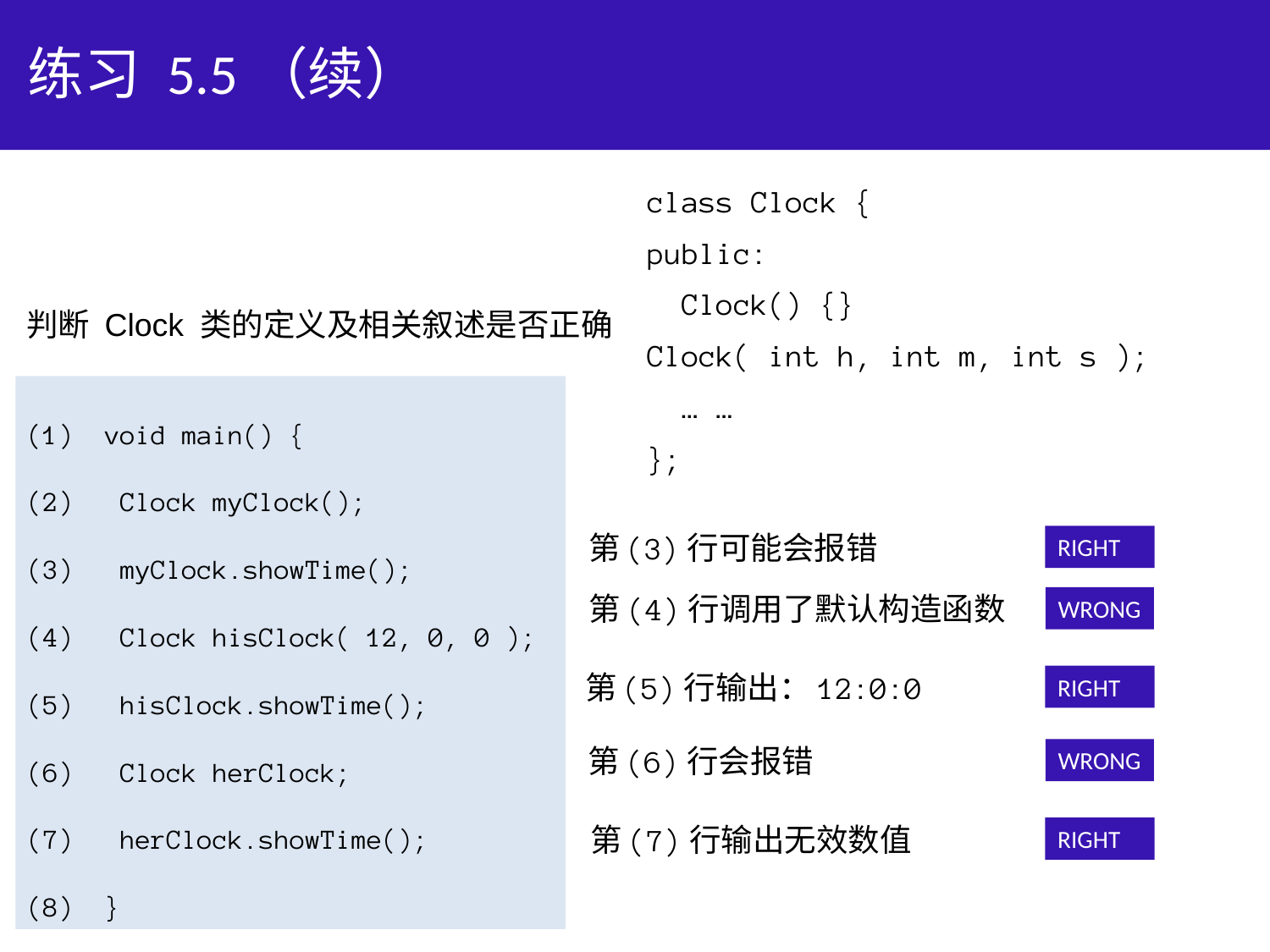

# 练习 5.5（续）
class Clock {
public:
  Clock() {}
Clock( int h, int m, int s );
  … …
};
判断 Clock 类的定义及相关叙述是否正确
(1)  void main() {
(2)   Clock myClock();
(3)   myClock.showTime();
(4)   Clock hisClock( 12, 0, 0 );
(5)   hisClock.showTime();
(6)   Clock herClock;
(7)   herClock.showTime();
(8)  }
 第(3)行可能会报错
RIGHT
 第(4)行调用了默认构造函数
WRONG
 第(5)行输出：12:0:0
RIGHT
 第(6)行会报错
WRONG
 第(7)行输出无效数值
RIGHT
42